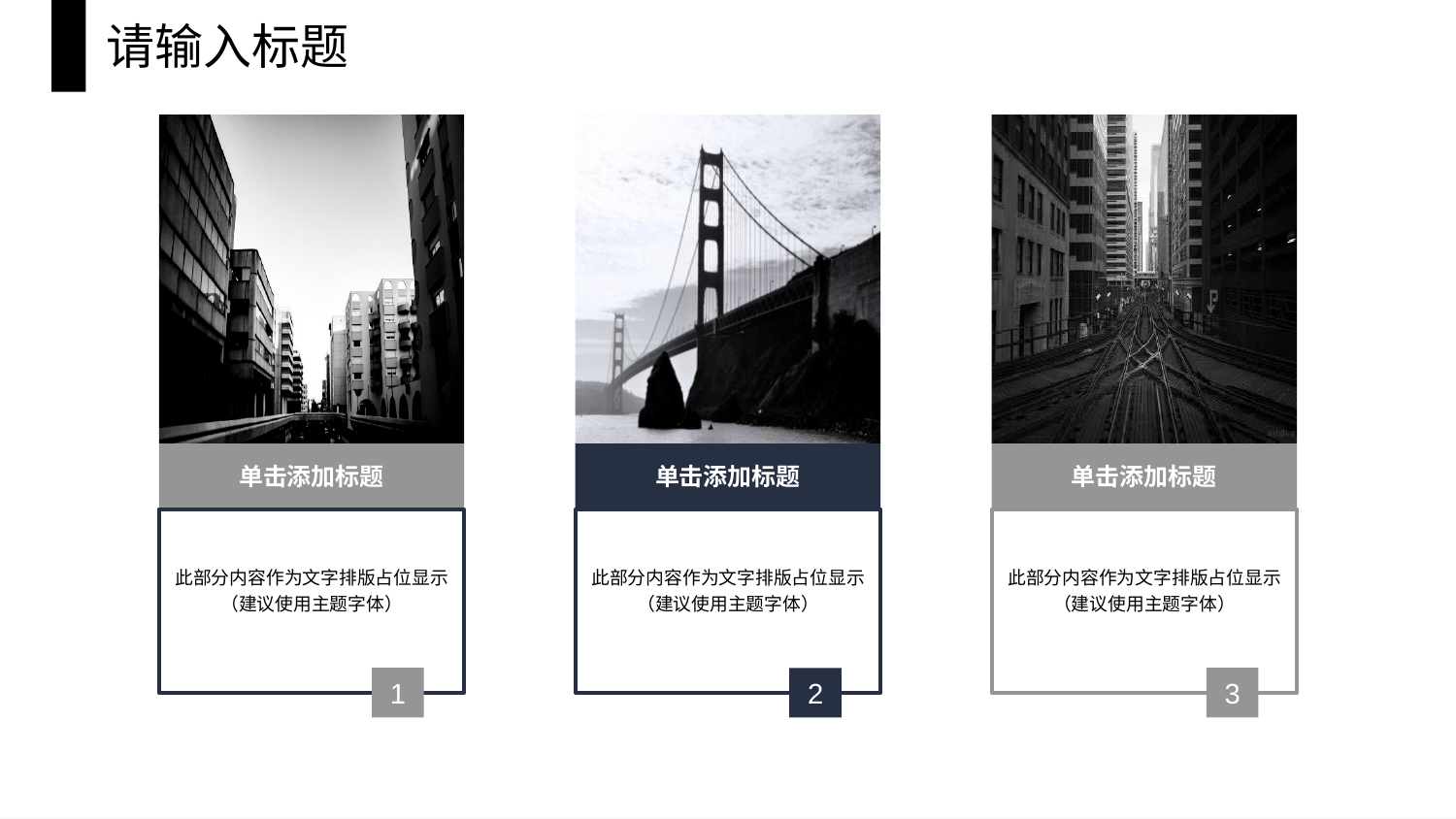

请输入标题

单击添加标题

此部分内容作为文字排版占位显示
（建议使用主题字体）

2

单击添加标题

此部分内容作为文字排版占位显示
（建议使用主题字体）

1

单击添加标题

此部分内容作为文字排版占位显示
（建议使用主题字体）

3